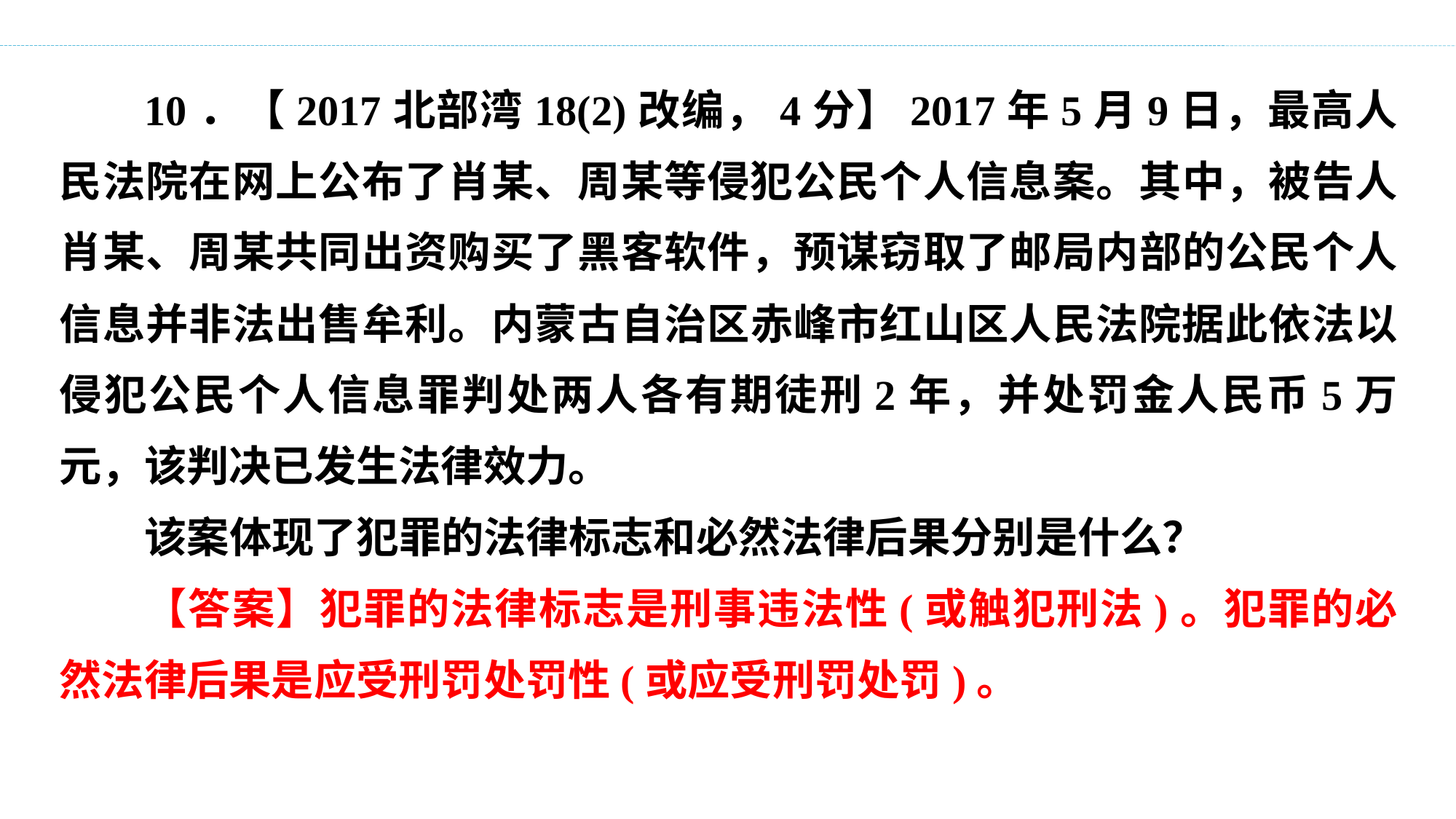

10．【2017北部湾18(2)改编，4分】2017年5月9日，最高人民法院在网上公布了肖某、周某等侵犯公民个人信息案。其中，被告人肖某、周某共同出资购买了黑客软件，预谋窃取了邮局内部的公民个人信息并非法出售牟利。内蒙古自治区赤峰市红山区人民法院据此依法以侵犯公民个人信息罪判处两人各有期徒刑2年，并处罚金人民币5万元，该判决已发生法律效力。
该案体现了犯罪的法律标志和必然法律后果分别是什么？
【答案】犯罪的法律标志是刑事违法性(或触犯刑法)。犯罪的必然法律后果是应受刑罚处罚性(或应受刑罚处罚)。